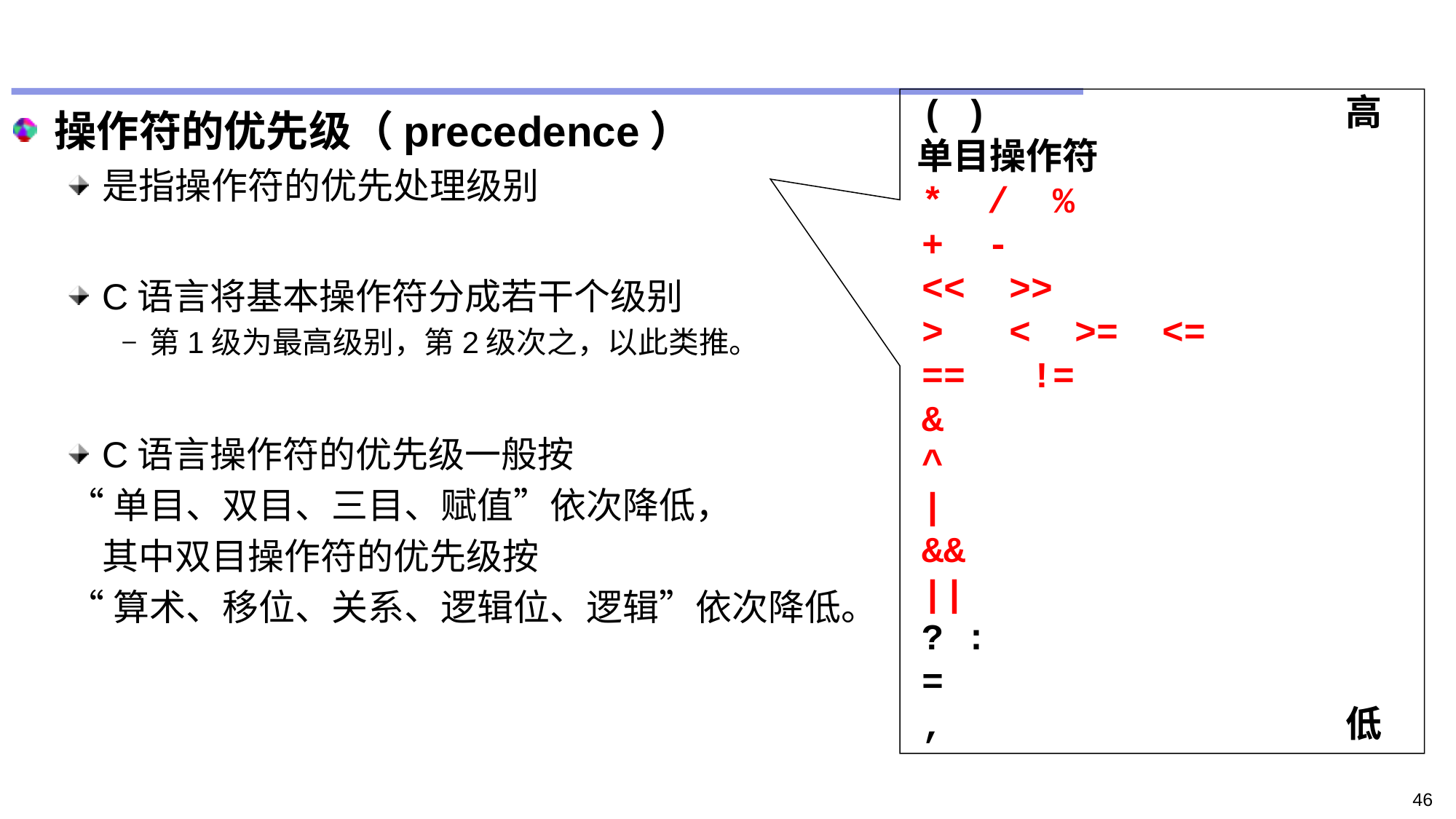

#
 ( )                高
 单目操作符
 *  /  %
 +  -
 <<  >>
 >   <  >=  <=
 ==   !=
 &
 ^
 |
 &&
 ||
 ? :
 =
 ,                  低
操作符的优先级（precedence）
是指操作符的优先处理级别

C语言将基本操作符分成若干个级别
第1级为最高级别，第2级次之，以此类推。

C语言操作符的优先级一般按
“单目、双目、三目、赋值”依次降低，
	其中双目操作符的优先级按
“算术、移位、关系、逻辑位、逻辑”依次降低。
46